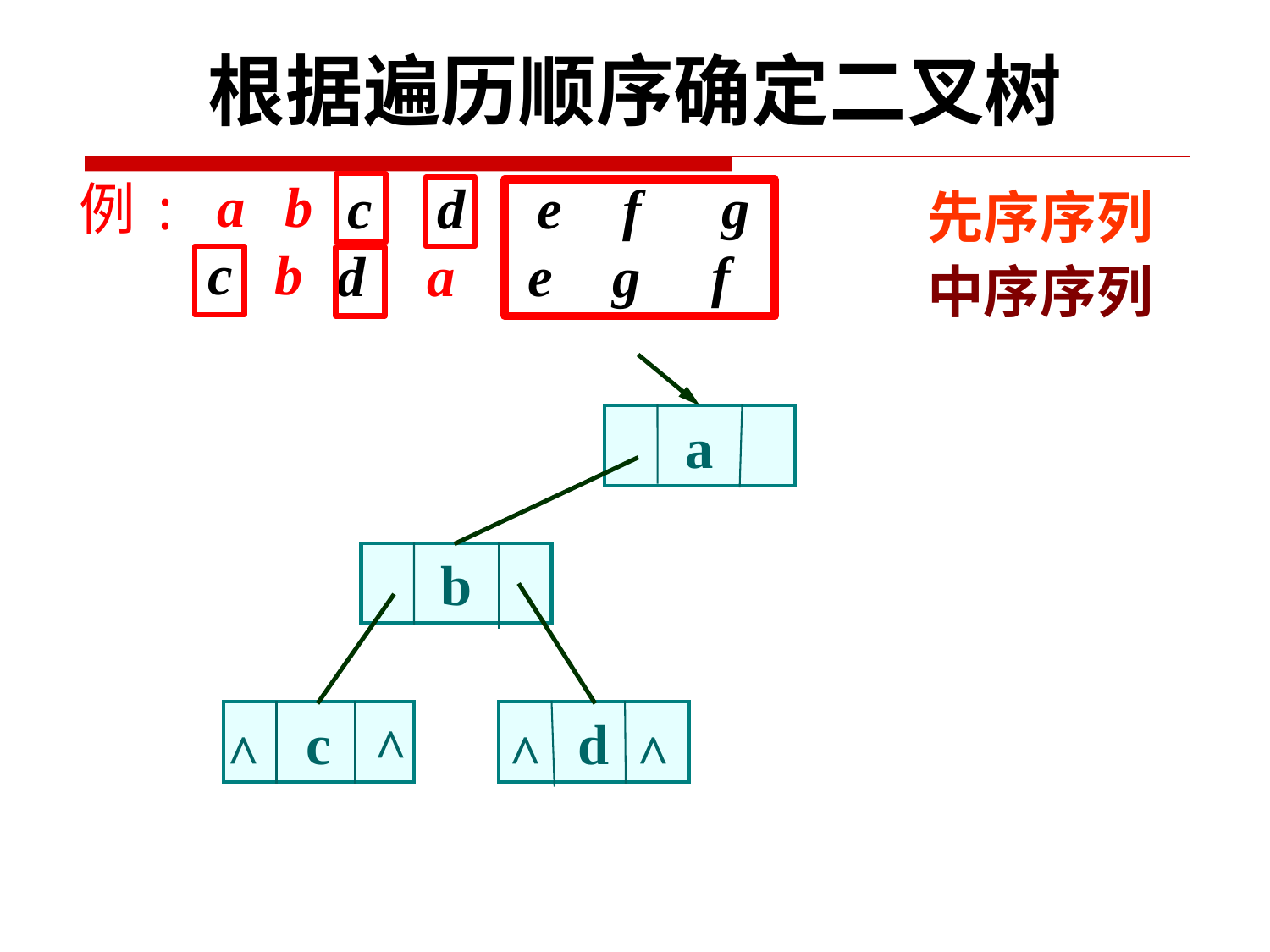

根据遍历顺序确定二叉树
a
b
g
c
d
e
例:
f
先序序列中序序列

c
b
f
d
a
e
g

a

b

c

d

^
^
^
^